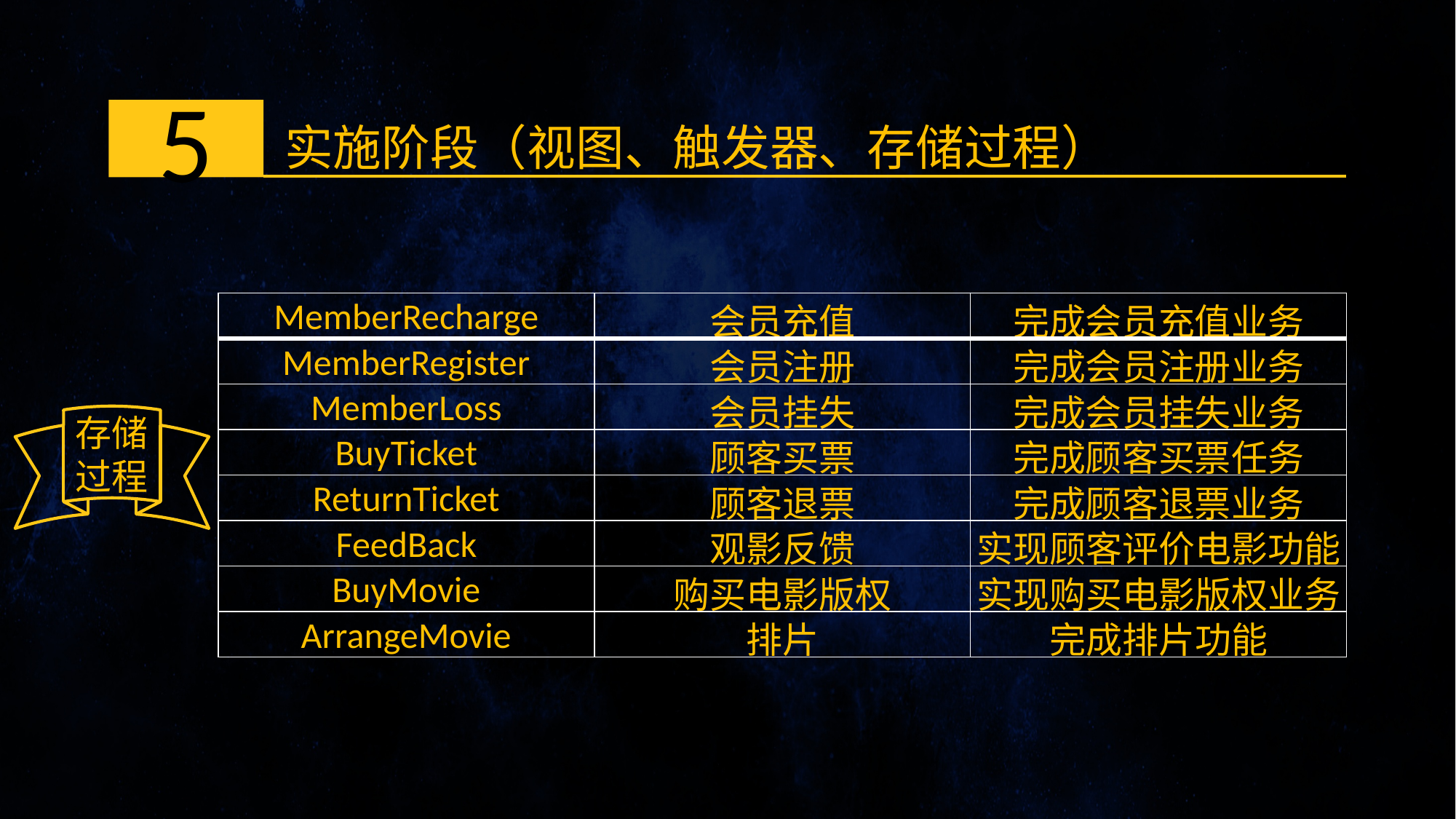

5
实施阶段（视图、触发器、存储过程）
| MemberRecharge | 会员充值 | 完成会员充值业务 |
| --- | --- | --- |
| MemberRegister | 会员注册 | 完成会员注册业务 |
| MemberLoss | 会员挂失 | 完成会员挂失业务 |
| BuyTicket | 顾客买票 | 完成顾客买票任务 |
| ReturnTicket | 顾客退票 | 完成顾客退票业务 |
| FeedBack | 观影反馈 | 实现顾客评价电影功能 |
| BuyMovie | 购买电影版权 | 实现购买电影版权业务 |
| ArrangeMovie | 排片 | 完成排片功能 |
存储过程